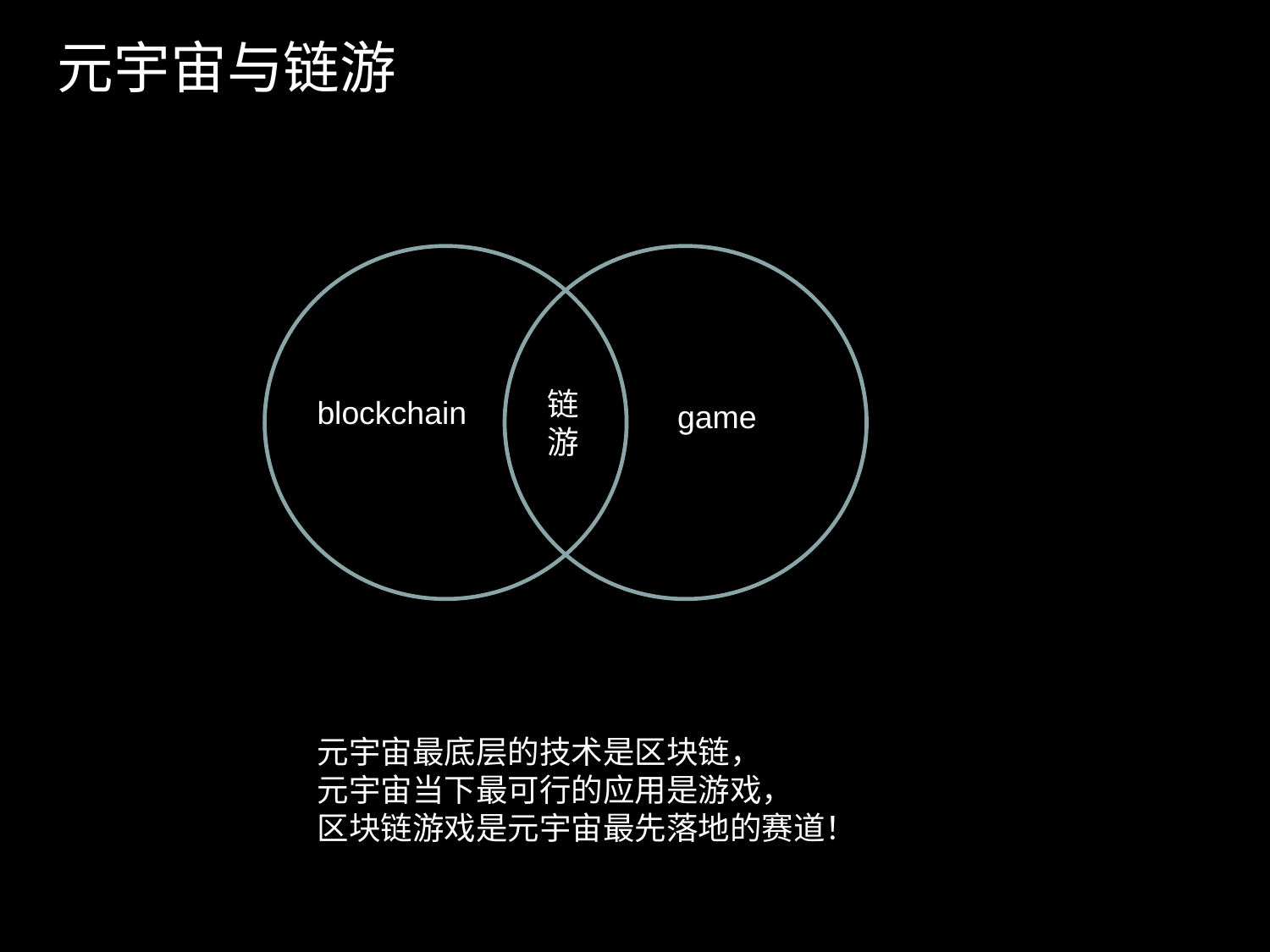

元宇宙与链游

链游
blockchain
game
元宇宙最底层的技术是区块链，
元宇宙当下最可行的应用是游戏，
区块链游戏是元宇宙最先落地的赛道！